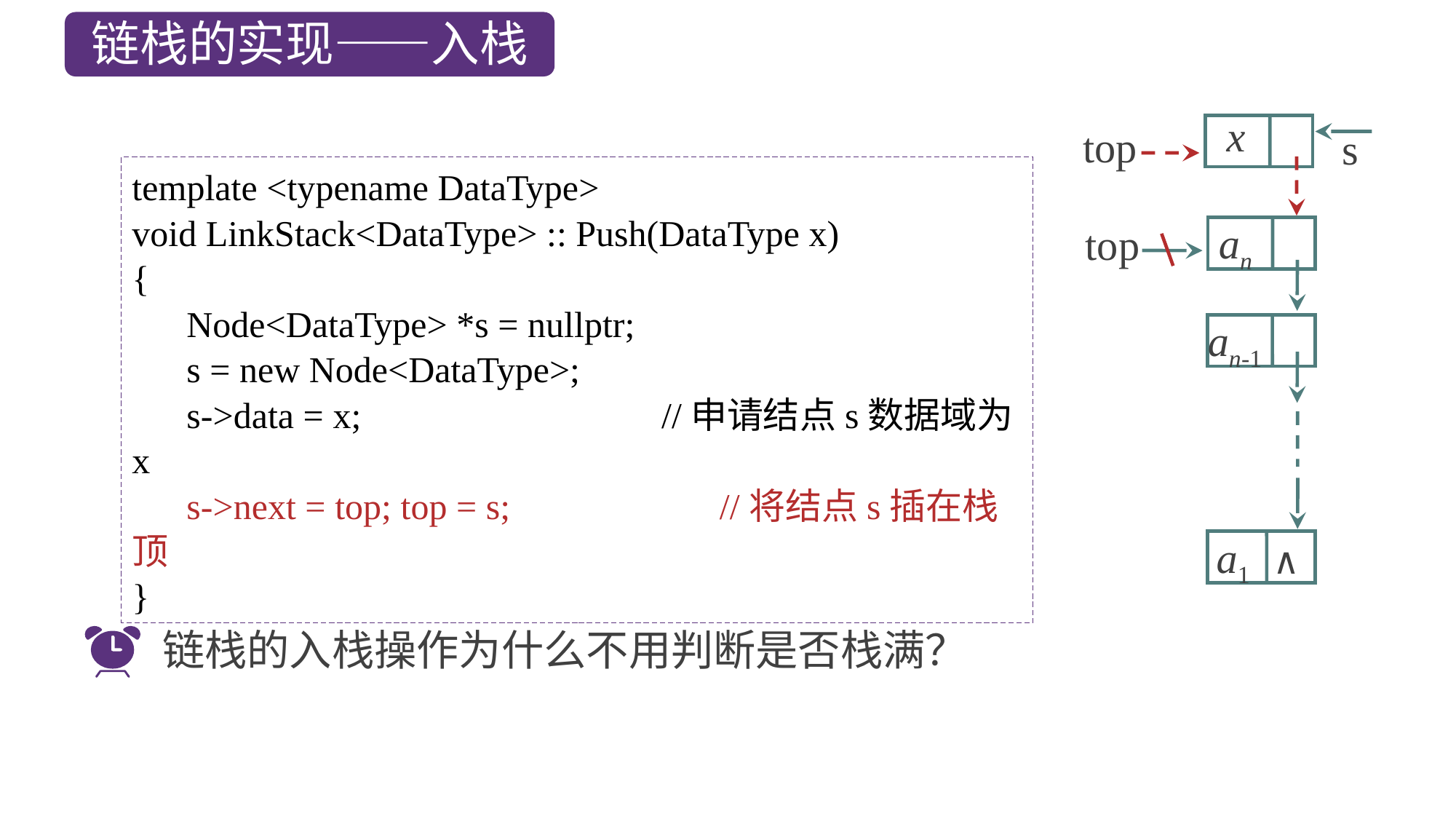

链栈的实现——入栈

 x

s

top

template <typename DataType>
void LinkStack<DataType> :: Push(DataType x)
{
      Node<DataType> *s = nullptr;
      s = new Node<DataType>;
      s->data = x;                                 //申请结点s数据域为x
      s->next = top; top = s;                       //将结点s插在栈顶
}
an

top

an-1

a1

∧
链栈的入栈操作为什么不用判断是否栈满？